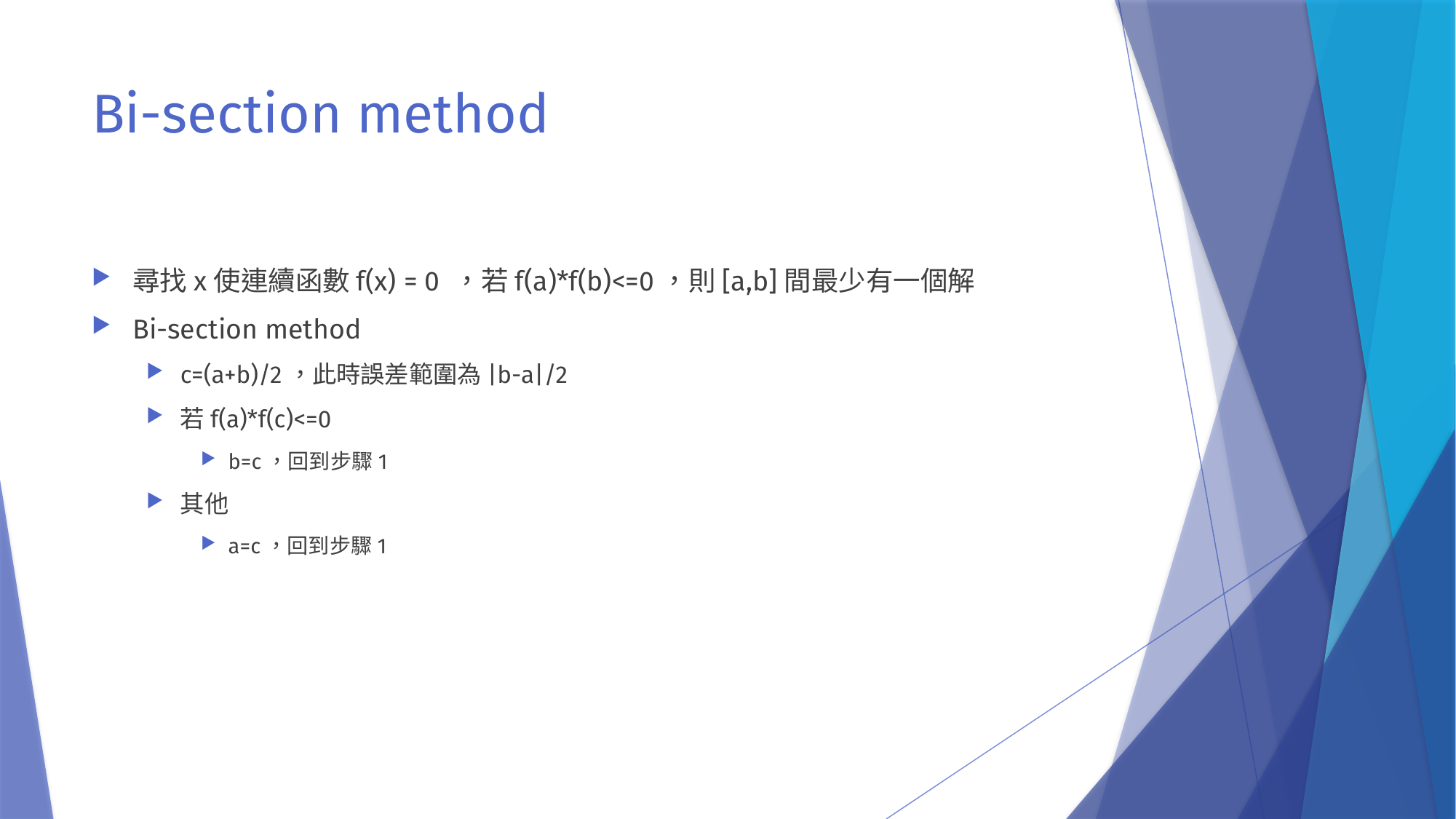

# Bi-section method
尋找x使連續函數f(x) = 0 ，若f(a)*f(b)<=0，則[a,b]間最少有一個解
Bi-section method
c=(a+b)/2，此時誤差範圍為|b-a|/2
若f(a)*f(c)<=0
b=c，回到步驟1
其他
a=c，回到步驟1